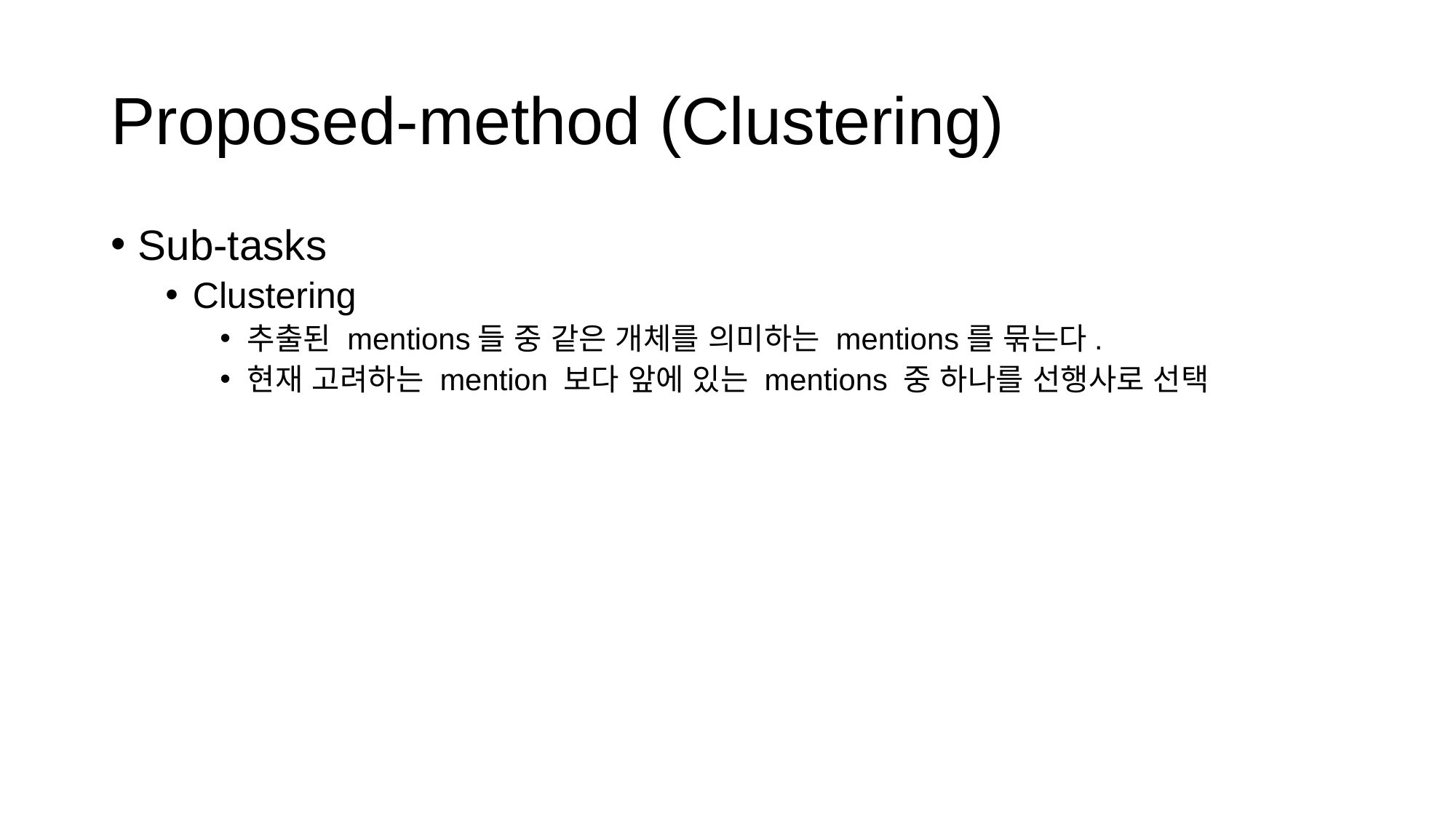

# Proposed-method (Clustering)
Sub-tasks
Clustering
추출된 mentions들 중 같은 개체를 의미하는 mentions를 묶는다.
현재 고려하는 mention 보다 앞에 있는 mentions 중 하나를 선행사로 선택